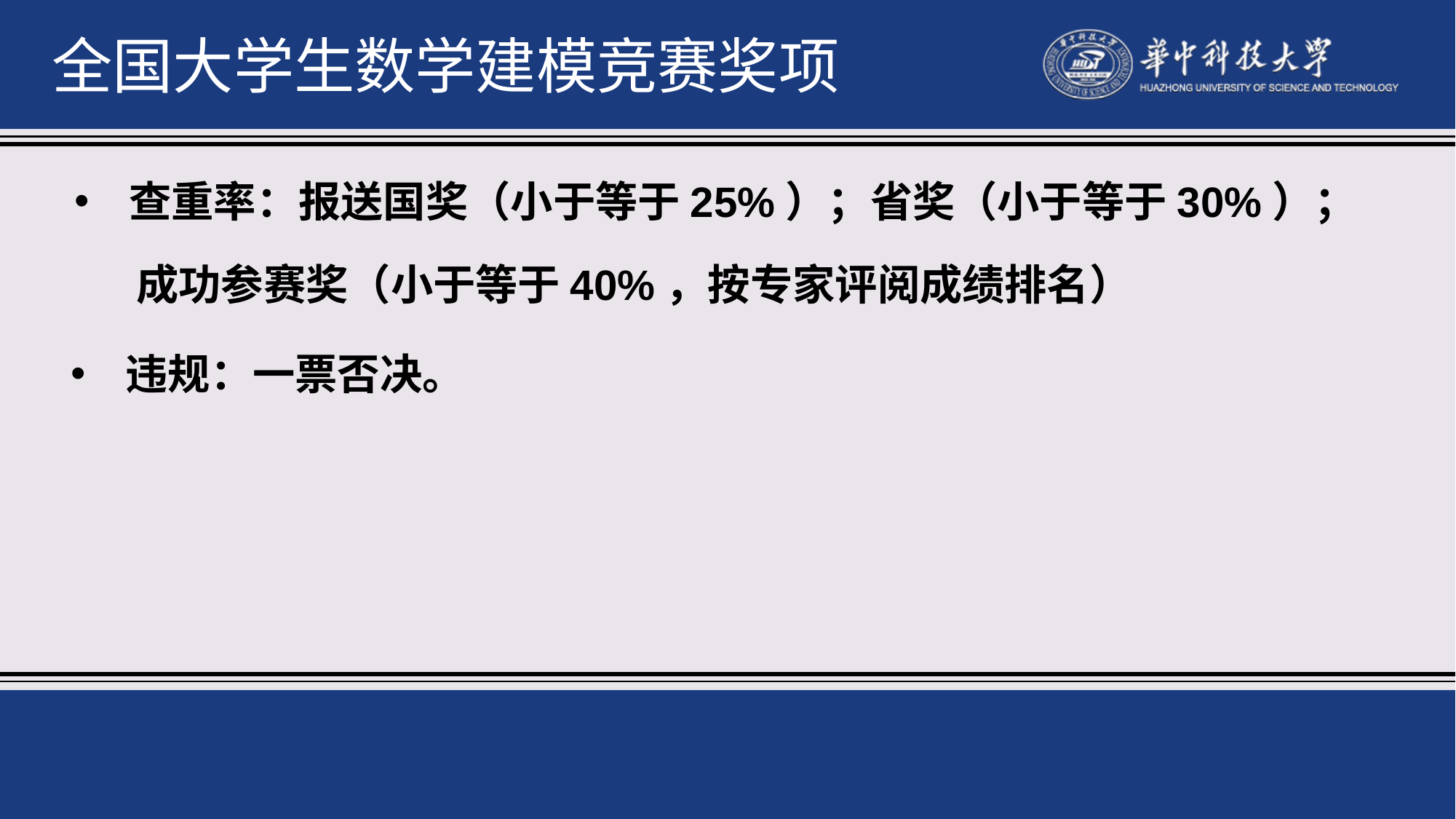

全国大学生数学建模竞赛奖项
查重率：报送国奖（小于等于25%）；省奖（小于等于30%）；
成功参赛奖（小于等于40%，按专家评阅成绩排名）
违规：一票否决。